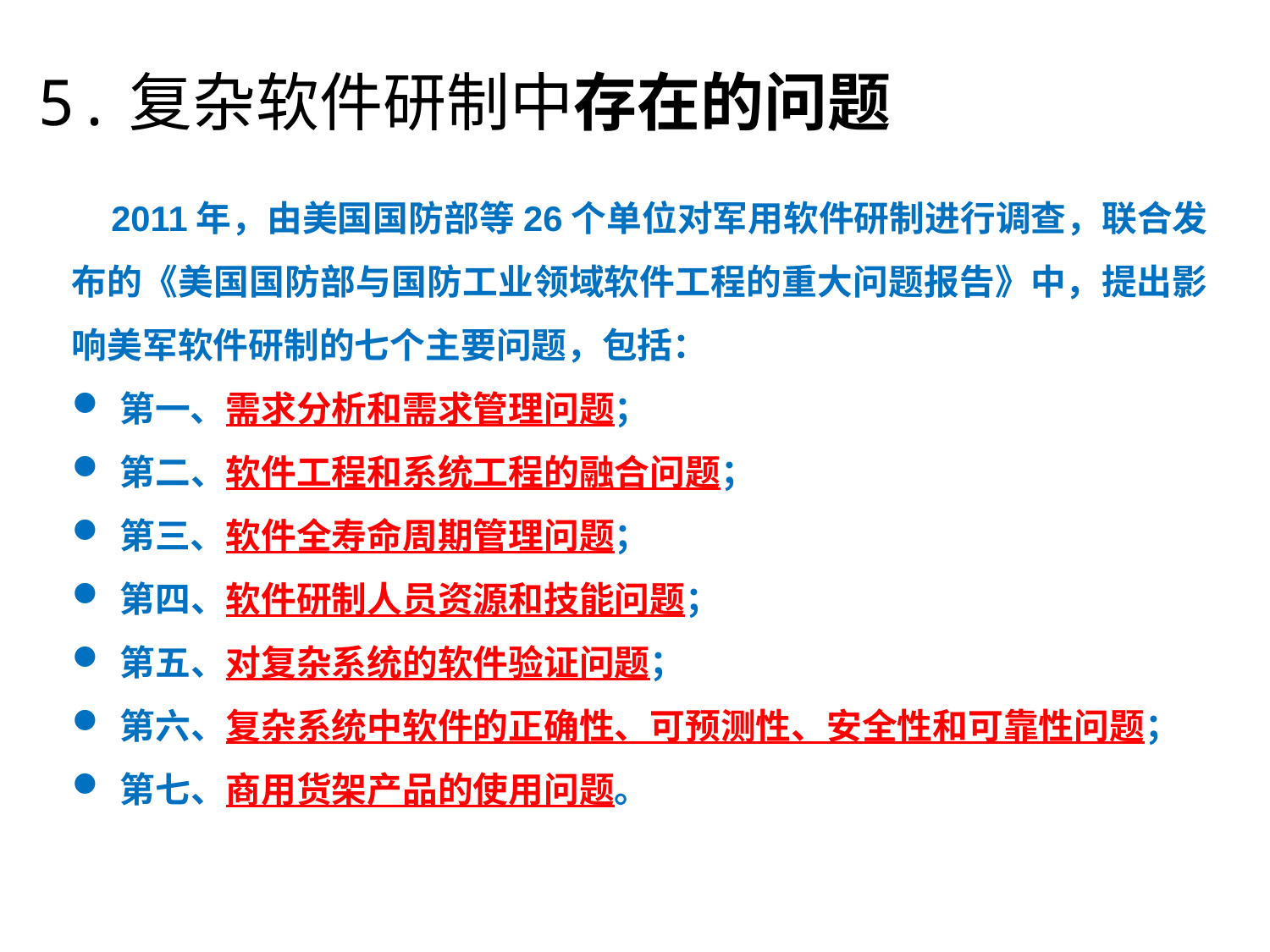

5.复杂软件研制中存在的问题
    2011年，由美国国防部等26个单位对军用软件研制进行调查，联合发布的《美国国防部与国防工业领域软件工程的重大问题报告》中，提出影响美军软件研制的七个主要问题，包括：
第一、需求分析和需求管理问题；
第二、软件工程和系统工程的融合问题；
第三、软件全寿命周期管理问题；
第四、软件研制人员资源和技能问题；
第五、对复杂系统的软件验证问题；
第六、复杂系统中软件的正确性、可预测性、安全性和可靠性问题；
第七、商用货架产品的使用问题。